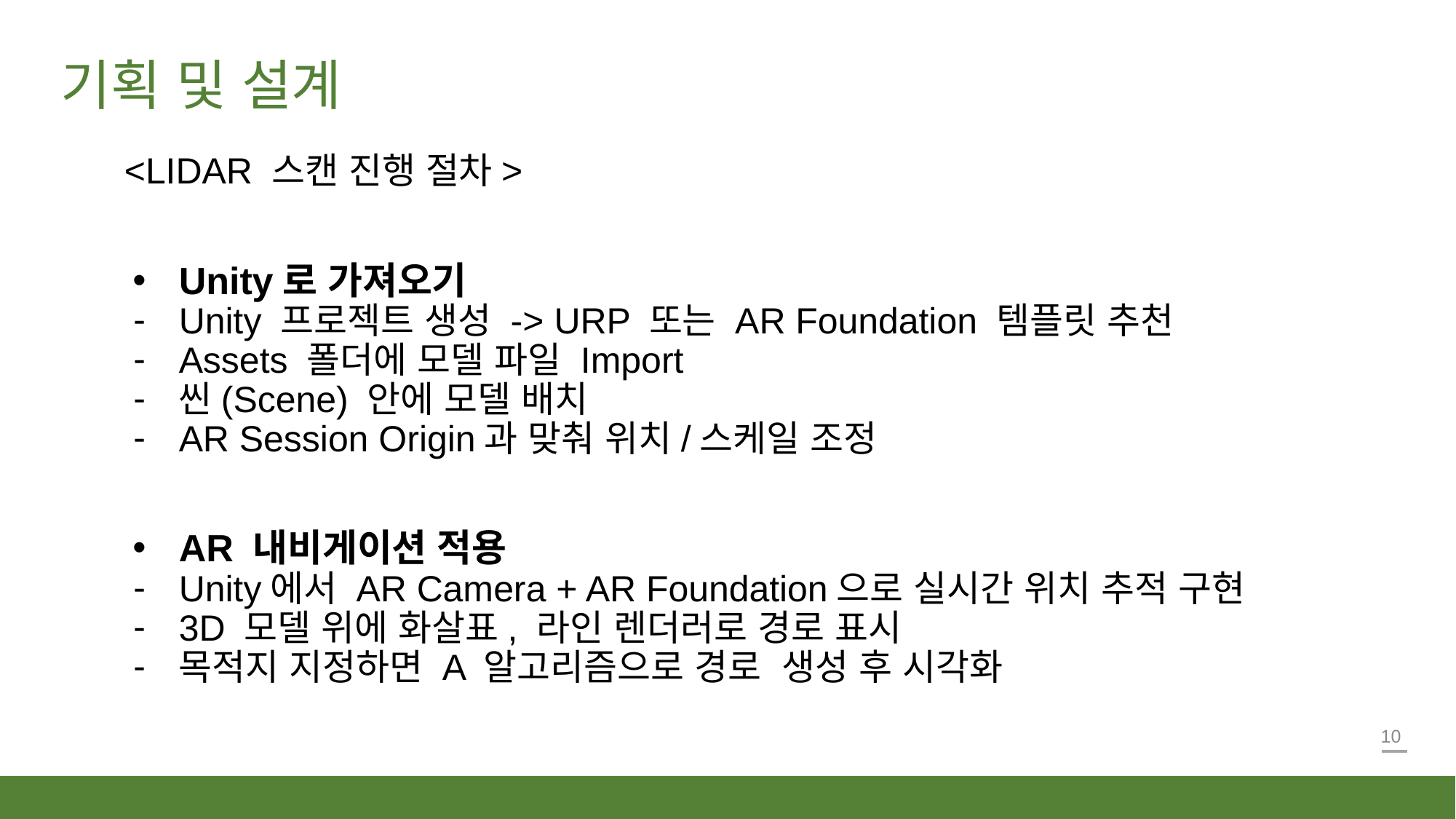

# 기획 및 설계
<LIDAR 스캔 진행 절차>

Unity로 가져오기
Unity 프로젝트 생성 -> URP 또는 AR Foundation 템플릿 추천
Assets 폴더에 모델 파일 Import
씬(Scene) 안에 모델 배치
AR Session Origin과 맞춰 위치/스케일 조정

AR 내비게이션 적용
Unity에서 AR Camera + AR Foundation으로 실시간 위치 추적 구현
3D 모델 위에 화살표, 라인 렌더러로 경로 표시
목적지 지정하면 A 알고리즘으로 경로  생성 후 시각화